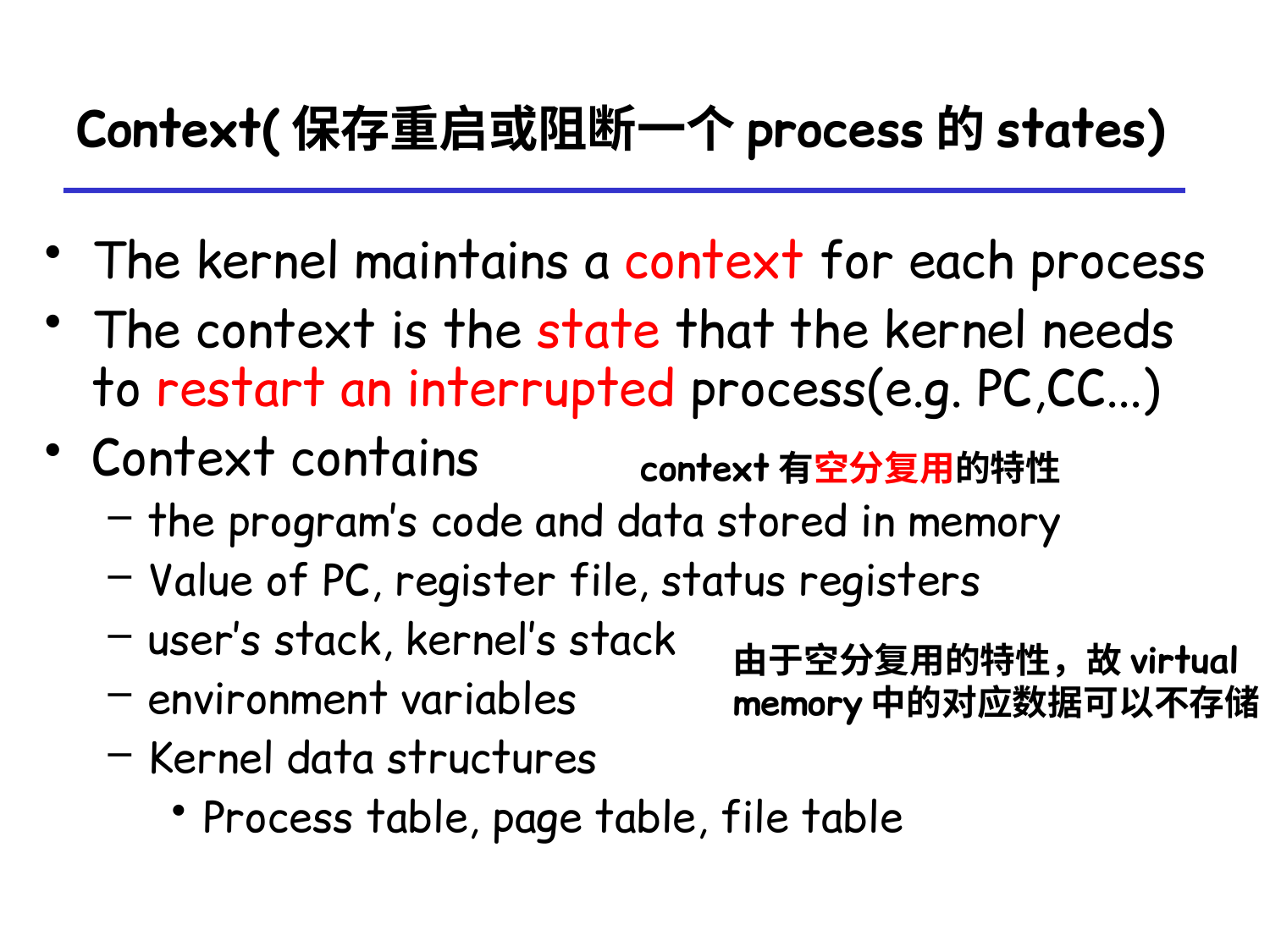

# Context(保存重启或阻断一个process的states)
The kernel maintains a context for each process
The context is the state that the kernel needs to restart an interrupted process(e.g. PC,CC...)
Context contains
the program’s code and data stored in memory
Value of PC, register file, status registers
user’s stack, kernel’s stack
environment variables
Kernel data structures
Process table, page table, file table
context有空分复用的特性
由于空分复用的特性，故virtual
memory中的对应数据可以不存储